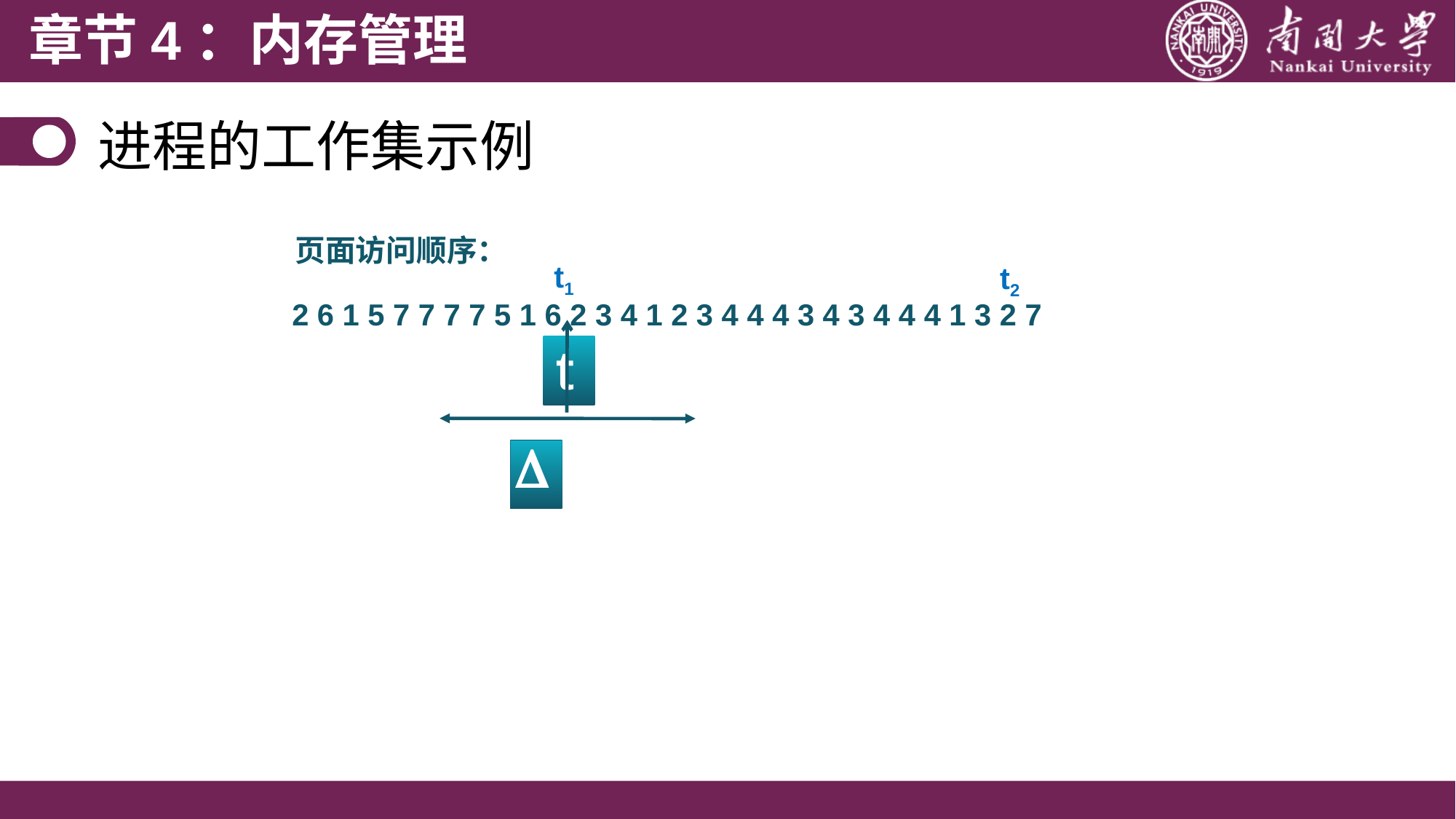

章节4：内存管理
进程的工作集示例
页面访问顺序：
t1
t2
2 6 1 5 7 7 7 7 5 1 6 2 3 4 1 2 3 4 4 4 3 4 3 4 4 4 1 3 2 7
t

Δ